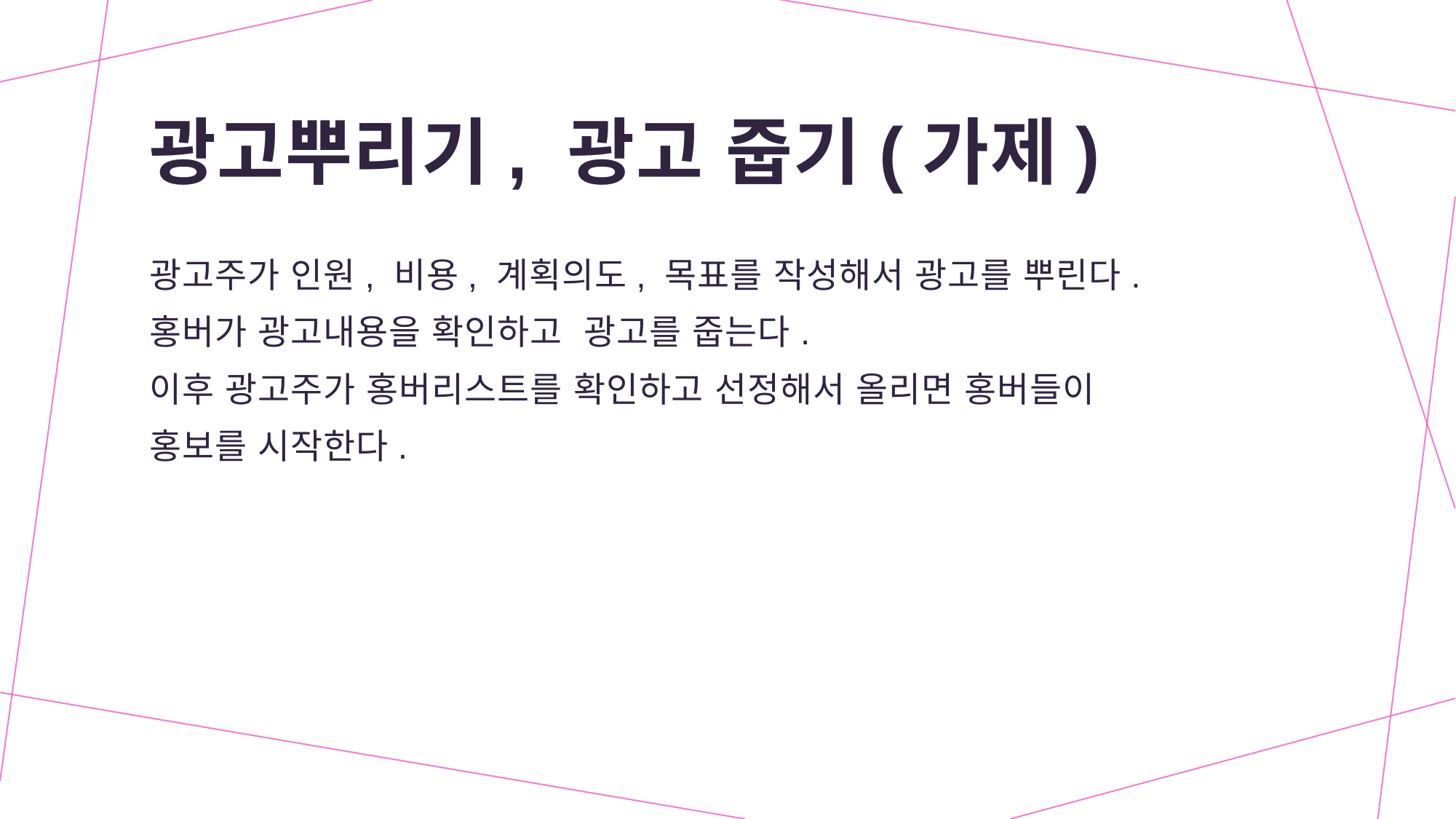

# 광고뿌리기, 광고 줍기(가제)
광고주가 인원, 비용, 계획의도, 목표를 작성해서 광고를 뿌린다.
홍버가 광고내용을 확인하고  광고를 줍는다.
이후 광고주가 홍버리스트를 확인하고 선정해서 올리면 홍버들이
홍보를 시작한다.